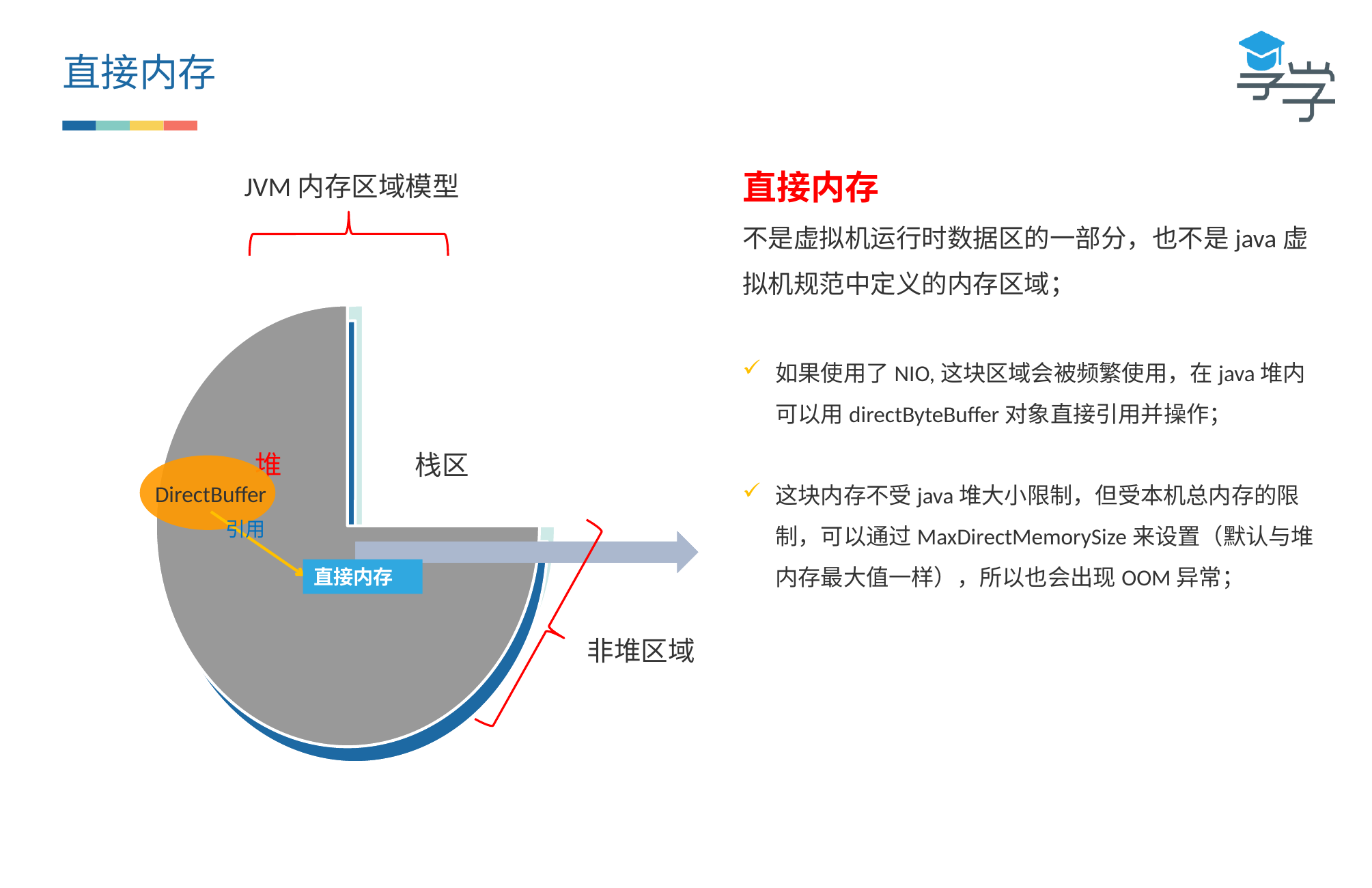

直接内存

直接内存
不是虚拟机运行时数据区的一部分，也不是java虚拟机规范中定义的内存区域；

如果使用了NIO,这块区域会被频繁使用，在java堆内可以用directByteBuffer对象直接引用并操作；

这块内存不受java堆大小限制，但受本机总内存的限制，可以通过MaxDirectMemorySize来设置（默认与堆内存最大值一样），所以也会出现OOM异常；

JVM内存区域模型
栈区
本地内存
堆

DirectBuffer
引用

非堆区域
直接内存